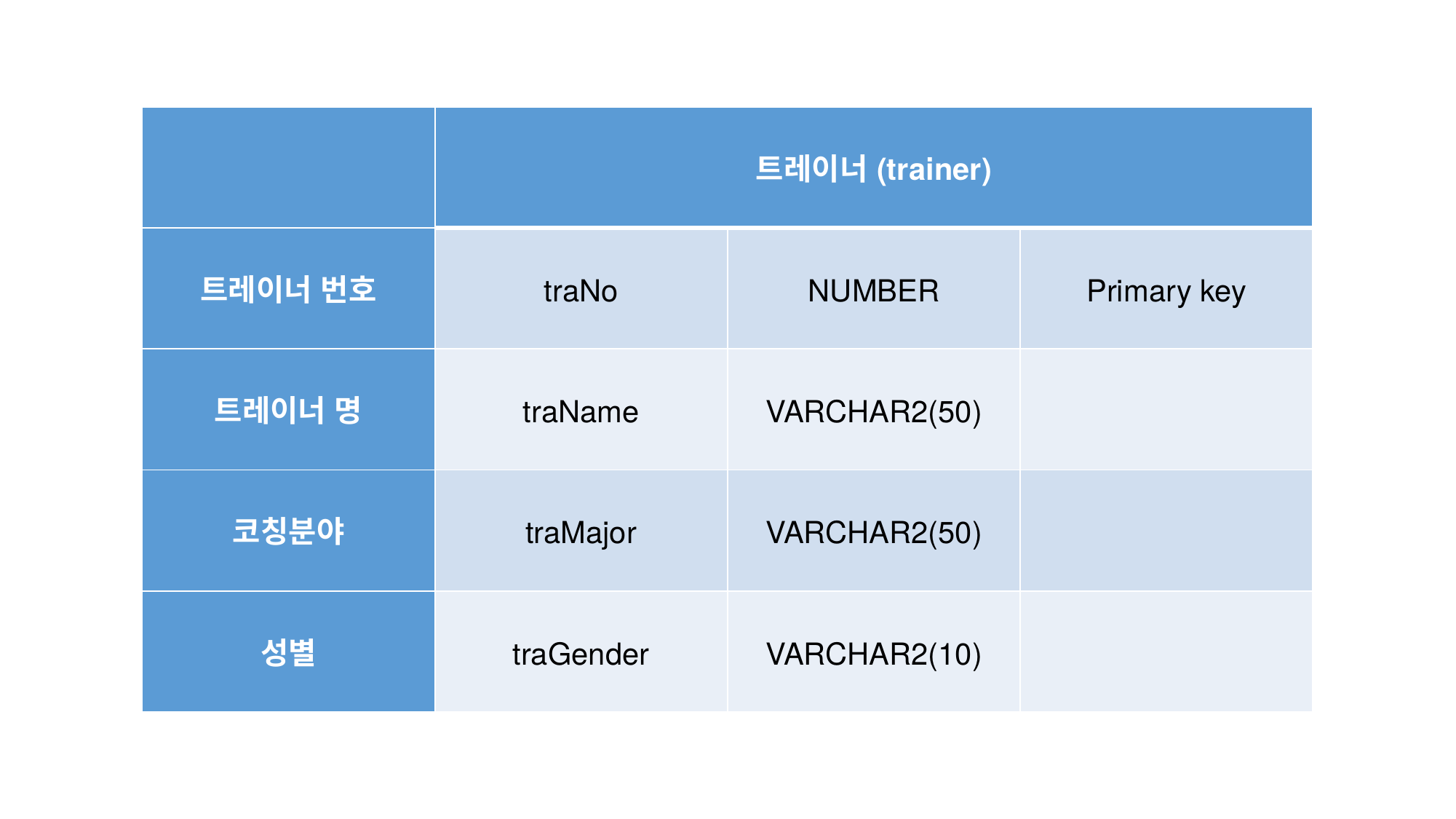

|  | 트레이너(trainer) |  |  |
| --- | --- | --- | --- |
| 트레이너 번호 | traNo | NUMBER | Primary key |
| 트레이너 명 | traName | VARCHAR2(50) |  |
| 코칭분야 | traMajor | VARCHAR2(50) |  |
| 성별 | traGender | VARCHAR2(10) |  |